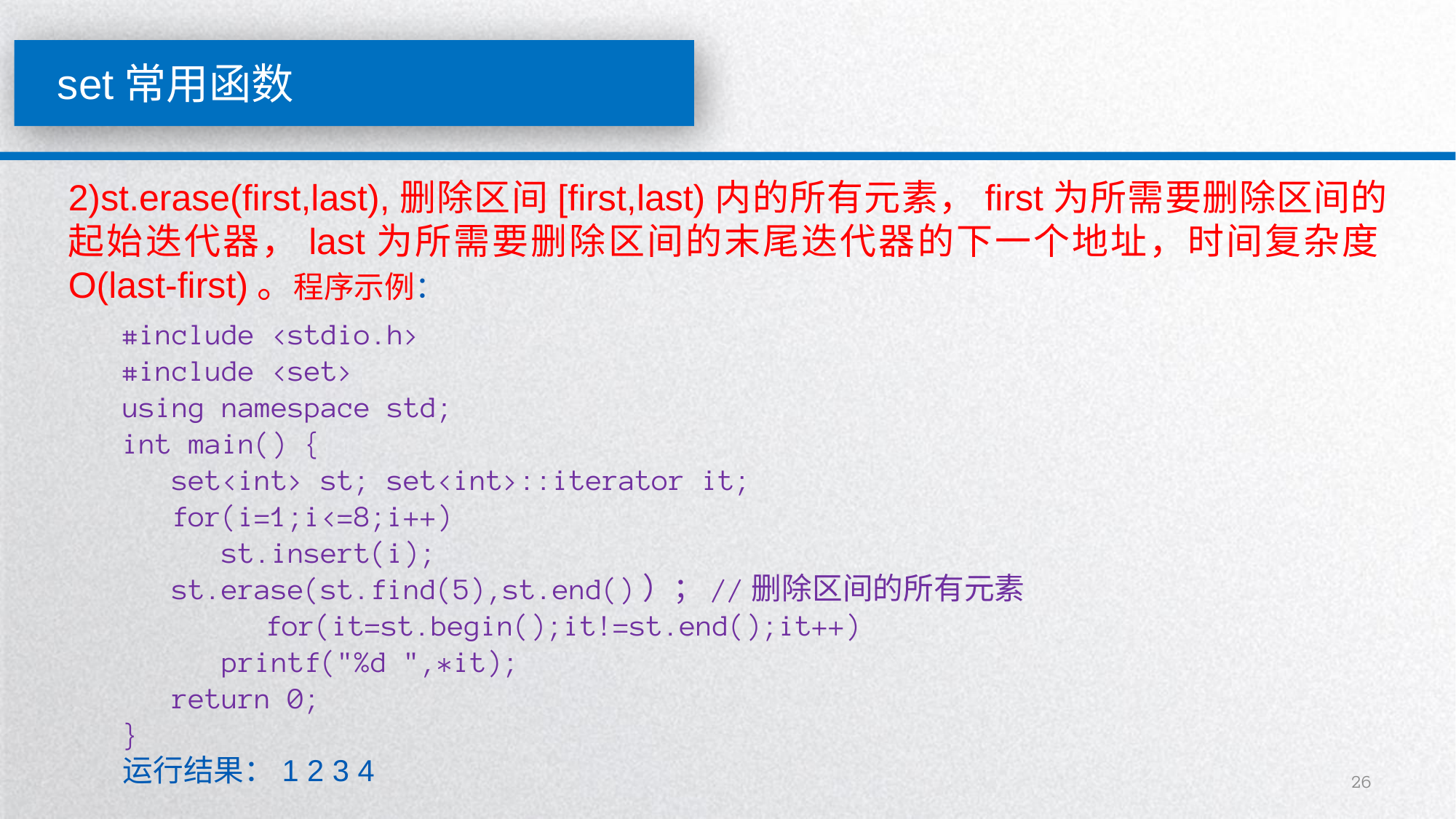

set常用函数
2)st.erase(first,last),删除区间[first,last)内的所有元素，first为所需要删除区间的起始迭代器，last为所需要删除区间的末尾迭代器的下一个地址，时间复杂度O(last-first)。程序示例：
#include <stdio.h>
#include <set>
using namespace std;
int main() {
   set<int> st; set<int>::iterator it;
   for(i=1;i<=8;i++)
      st.insert(i);
   st.erase(st.find(5),st.end()）；//删除区间的所有元素
		for(it=st.begin();it!=st.end();it++)
      printf("%d ",*it);
   return 0;
}
运行结果：1 2 3 4
26